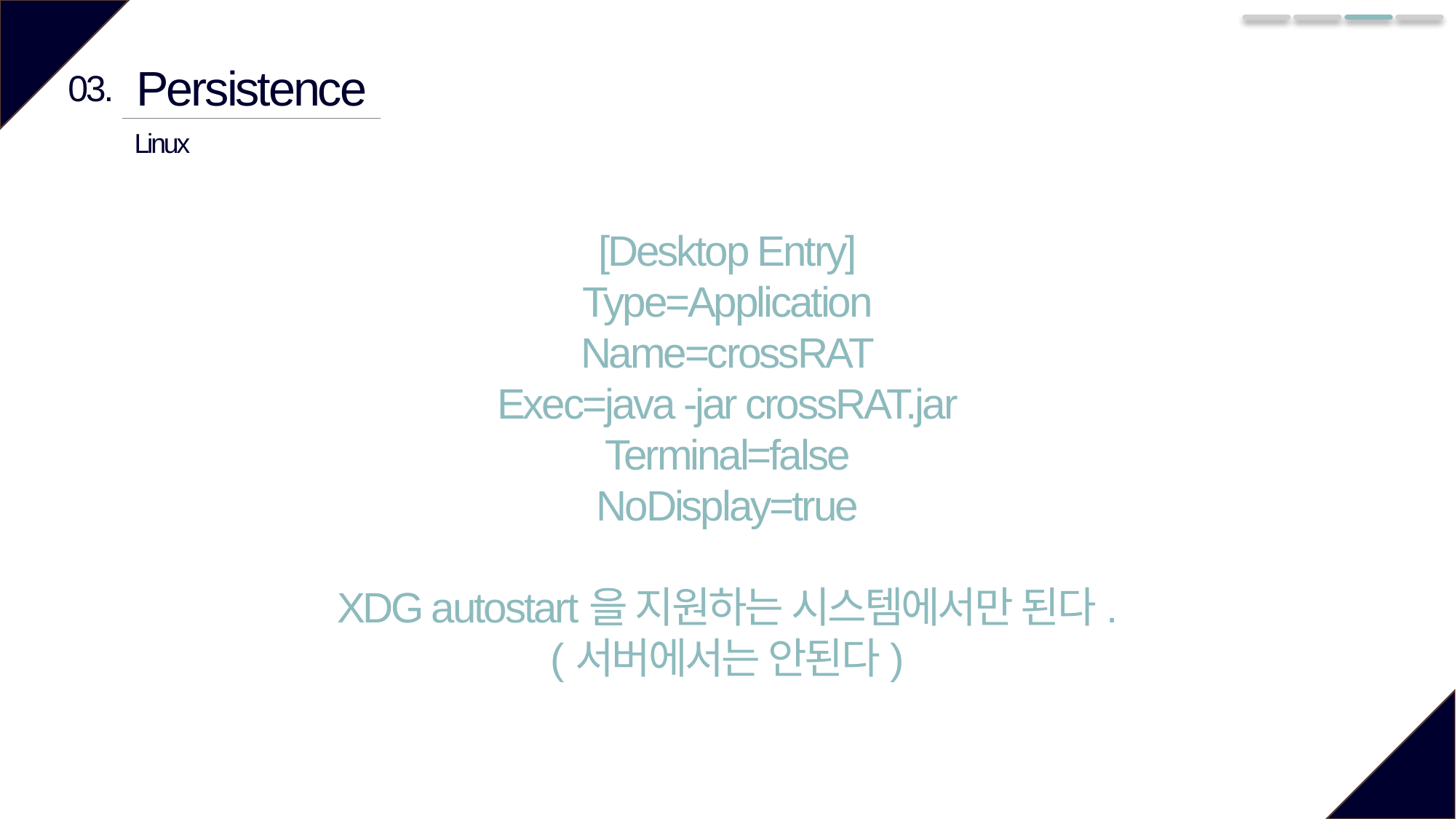

Persistence
03.
Linux
[Desktop Entry]
Type=Application
Name=crossRAT
Exec=java -jar crossRAT.jar
Terminal=false
NoDisplay=true

XDG autostart을 지원하는 시스템에서만 된다.
(서버에서는 안된다)